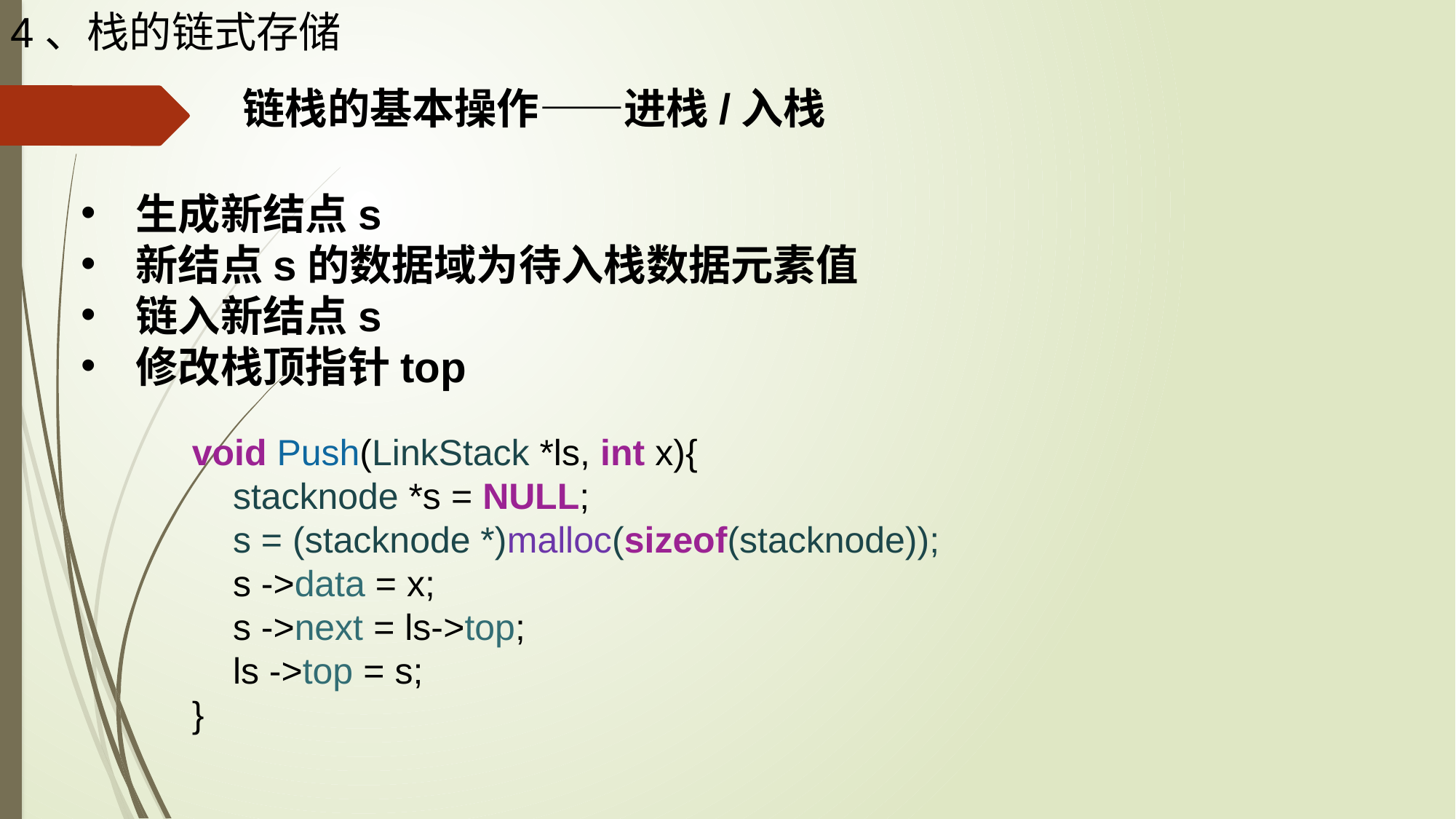

4、栈的链式存储
链栈的基本操作——进栈/入栈
生成新结点s
新结点s的数据域为待入栈数据元素值
链入新结点s
修改栈顶指针top
void Push(LinkStack *ls, int x){
    stacknode *s = NULL;
    s = (stacknode *)malloc(sizeof(stacknode));
    s ->data = x;
    s ->next = ls->top;
    ls ->top = s;
}